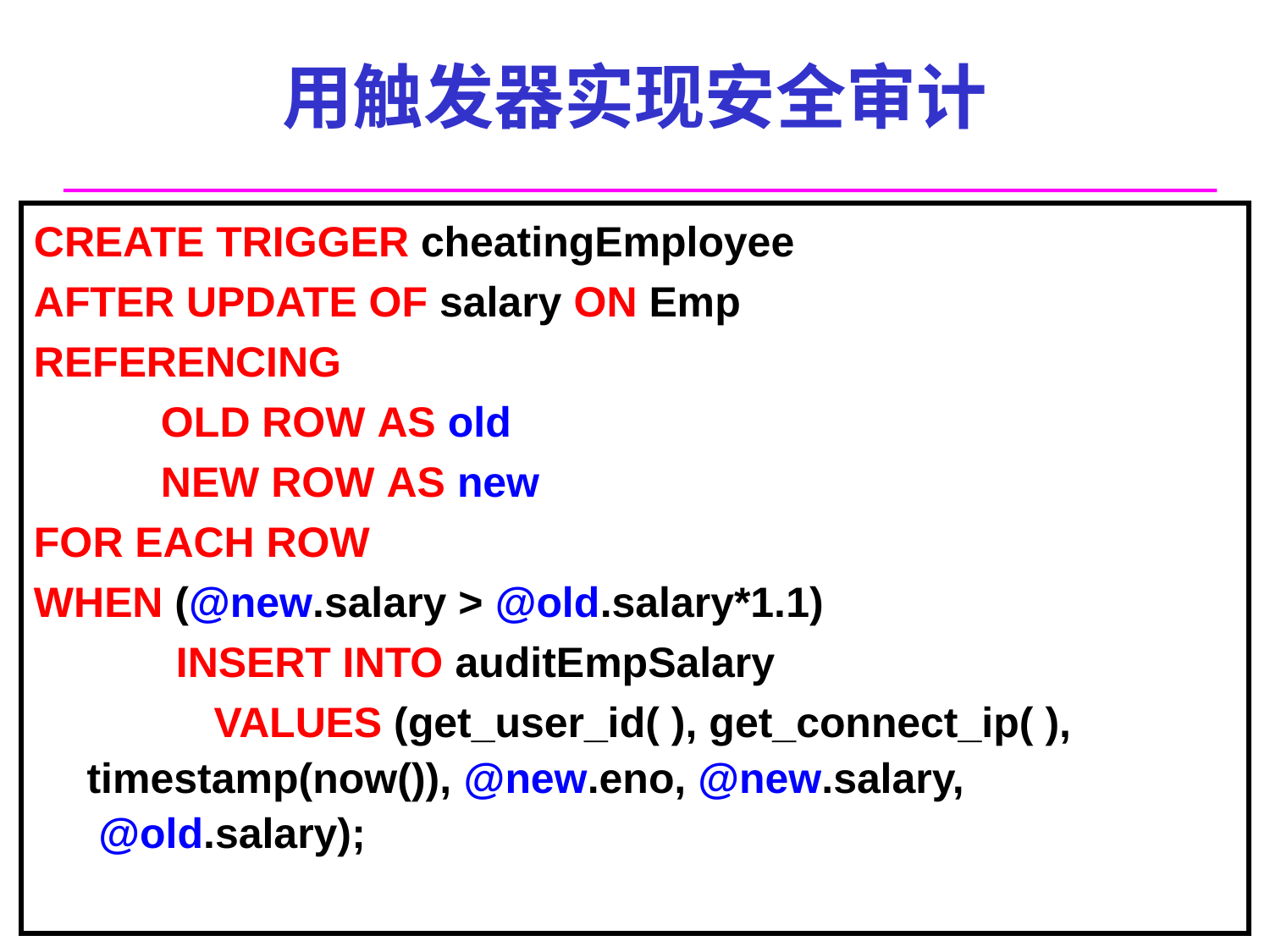

# 用触发器实现安全审计
CREATE TRIGGER cheatingEmployee
AFTER UPDATE OF salary ON Emp
REFERENCING
OLD ROW AS old
NEW ROW AS new
FOR EACH ROW
WHEN (@new.salary > @old.salary*1.1)
            INSERT INTO auditEmpSalary
		VALUES (get_user_id( ), get_connect_ip( ), timestamp(now()), @new.eno, @new.salary,                        @old.salary);